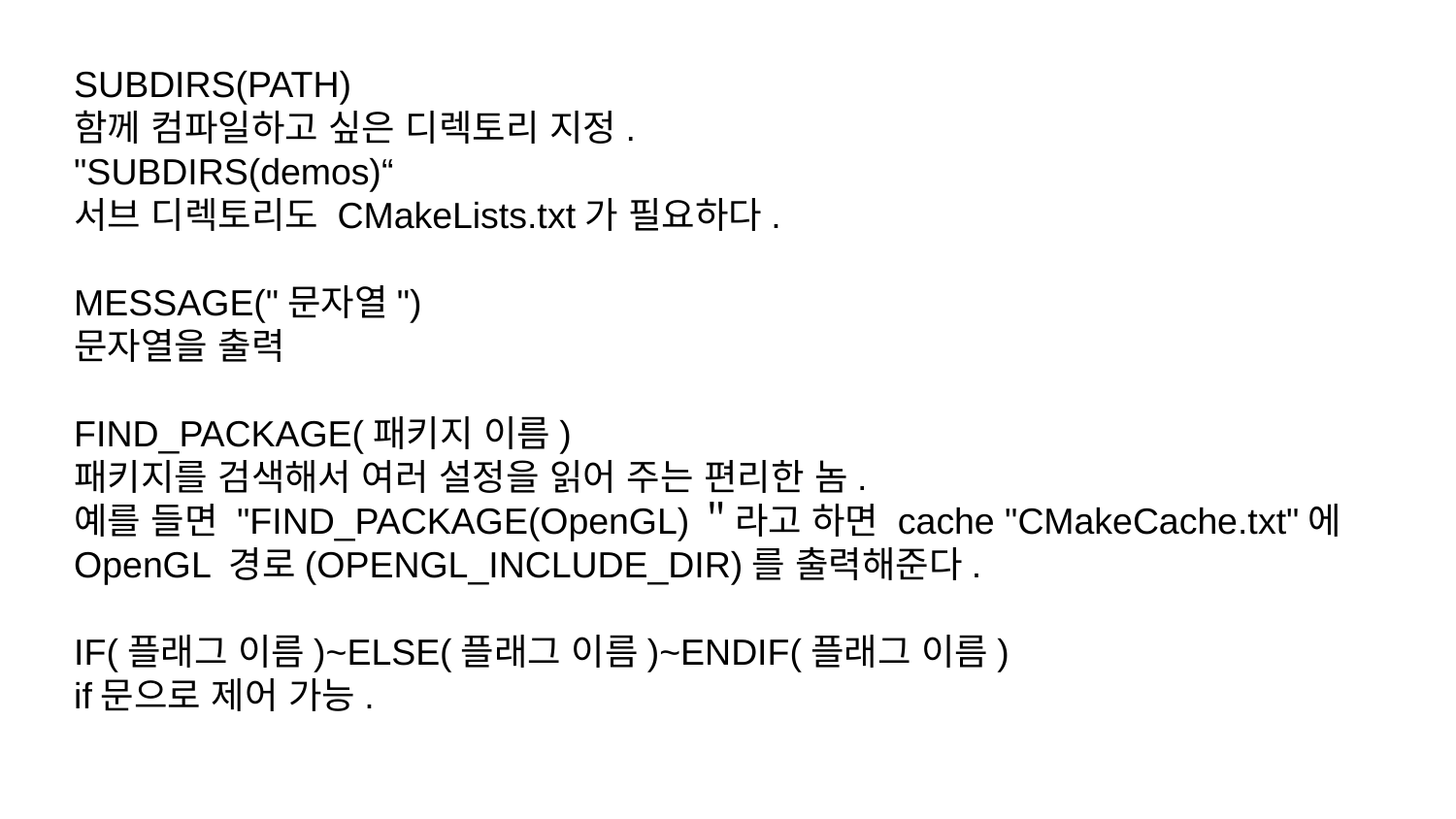

SUBDIRS(PATH)
함께 컴파일하고 싶은 디렉토리 지정.
"SUBDIRS(demos)“
서브 디렉토리도 CMakeLists.txt가 필요하다.
MESSAGE("문자열")
문자열을 출력
FIND_PACKAGE(패키지 이름)
패키지를 검색해서 여러 설정을 읽어 주는 편리한 놈.
예를 들면 "FIND_PACKAGE(OpenGL)＂라고 하면 cache "CMakeCache.txt"에 OpenGL 경로(OPENGL_INCLUDE_DIR)를 출력해준다.
IF(플래그 이름)~ELSE(플래그 이름)~ENDIF(플래그 이름)
if문으로 제어 가능.